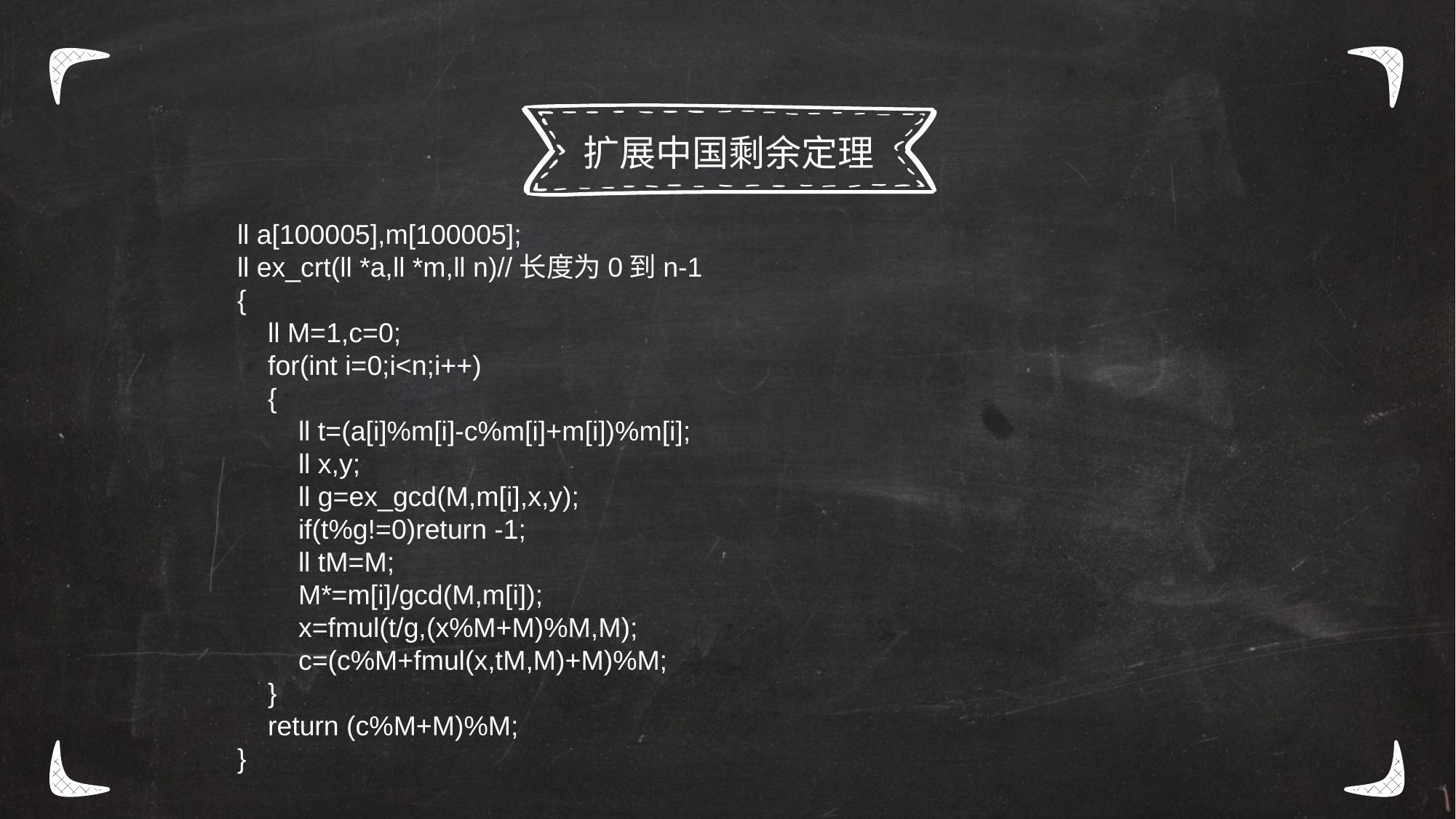

扩展中国剩余定理
ll a[100005],m[100005];
ll ex_crt(ll *a,ll *m,ll n)//长度为0到n-1
{
    ll M=1,c=0;
    for(int i=0;i<n;i++)
    {
        ll t=(a[i]%m[i]-c%m[i]+m[i])%m[i];
        ll x,y;
        ll g=ex_gcd(M,m[i],x,y);
        if(t%g!=0)return -1;
        ll tM=M;
        M*=m[i]/gcd(M,m[i]);
        x=fmul(t/g,(x%M+M)%M,M);
        c=(c%M+fmul(x,tM,M)+M)%M;
    }
    return (c%M+M)%M;
}